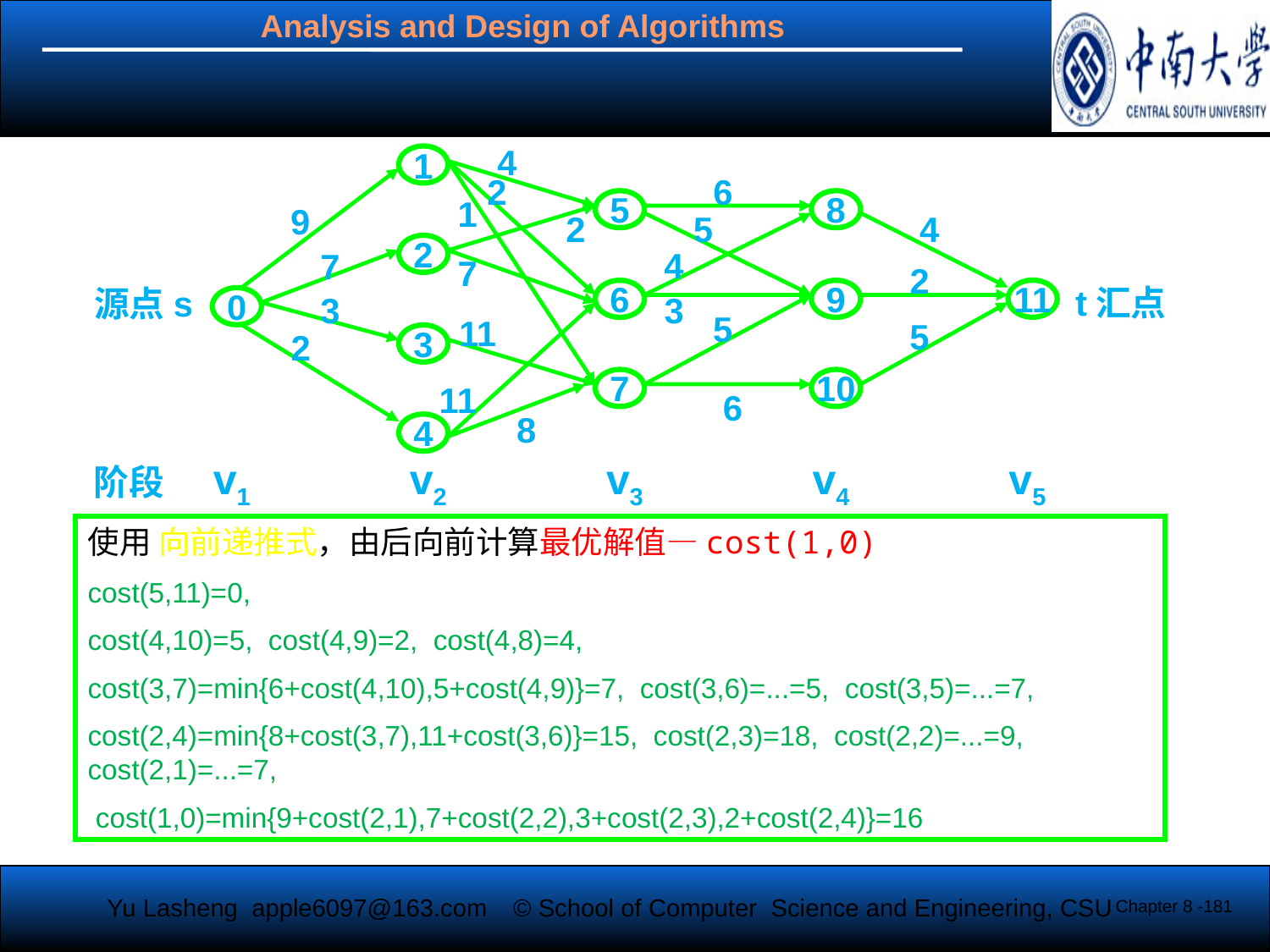

1
4

2
6
5
8
1
9

4
2
5
2

4
7
7
2
源点s
11
6
9
t汇点
0
3

3

5
11

5
3
2

7
10

11

6
4
8
阶段
v1
v2
v3
v4
v5
使用 向前递推式，由后向前计算最优解值—cost(1,0)
cost(5,11)=0,
cost(4,10)=5,  cost(4,9)=2,  cost(4,8)=4,
cost(3,7)=min{6+cost(4,10),5+cost(4,9)}=7,  cost(3,6)=...=5,  cost(3,5)=...=7,
cost(2,4)=min{8+cost(3,7),11+cost(3,6)}=15,  cost(2,3)=18,  cost(2,2)=...=9,  cost(2,1)=...=7,
 cost(1,0)=min{9+cost(2,1),7+cost(2,2),3+cost(2,3),2+cost(2,4)}=16
Chapter 8 -181